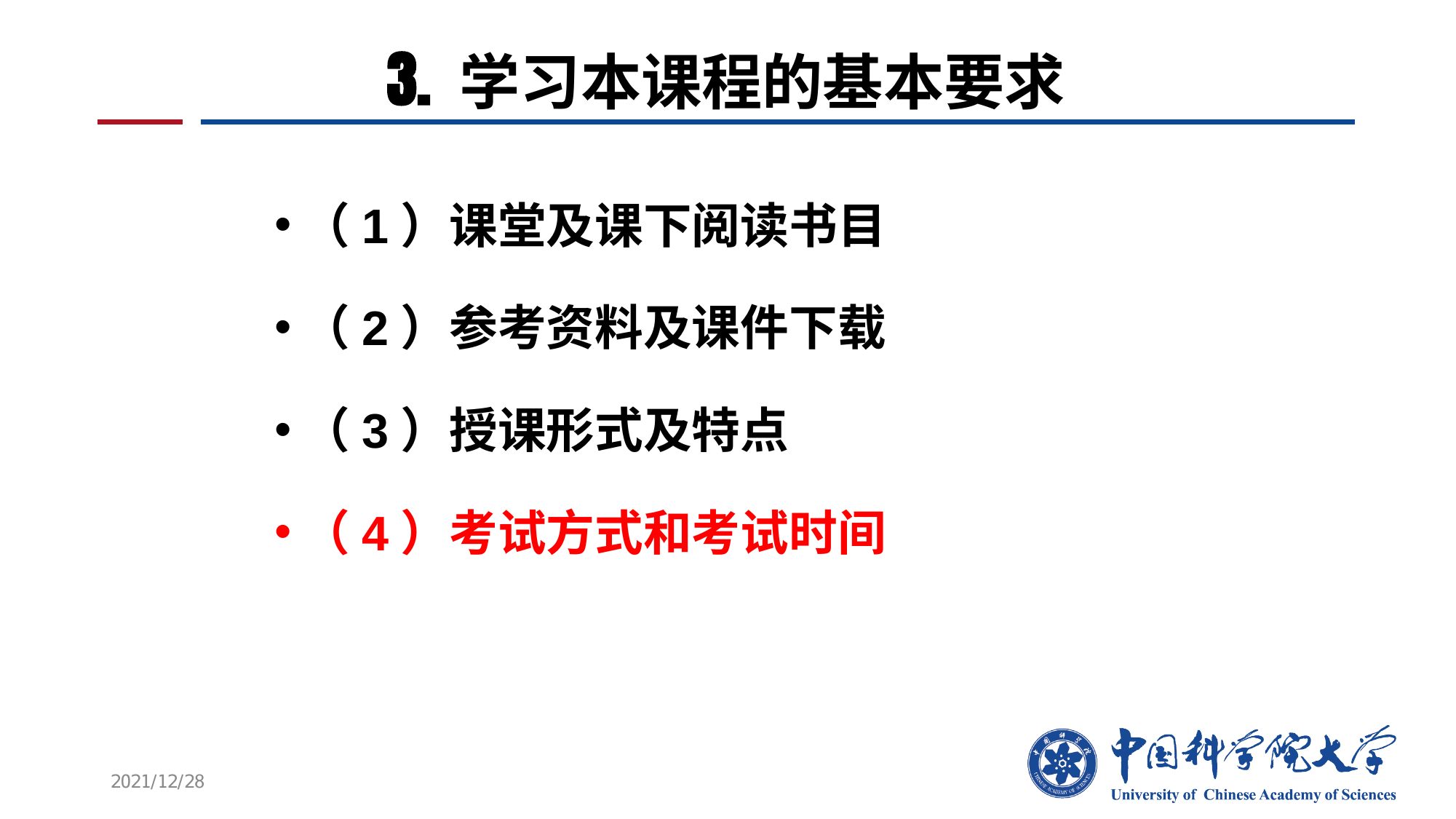

# 3. 学习本课程的基本要求
（1）课堂及课下阅读书目
（2）参考资料及课件下载
（3）授课形式及特点
（4）考试方式和考试时间
2021/12/28